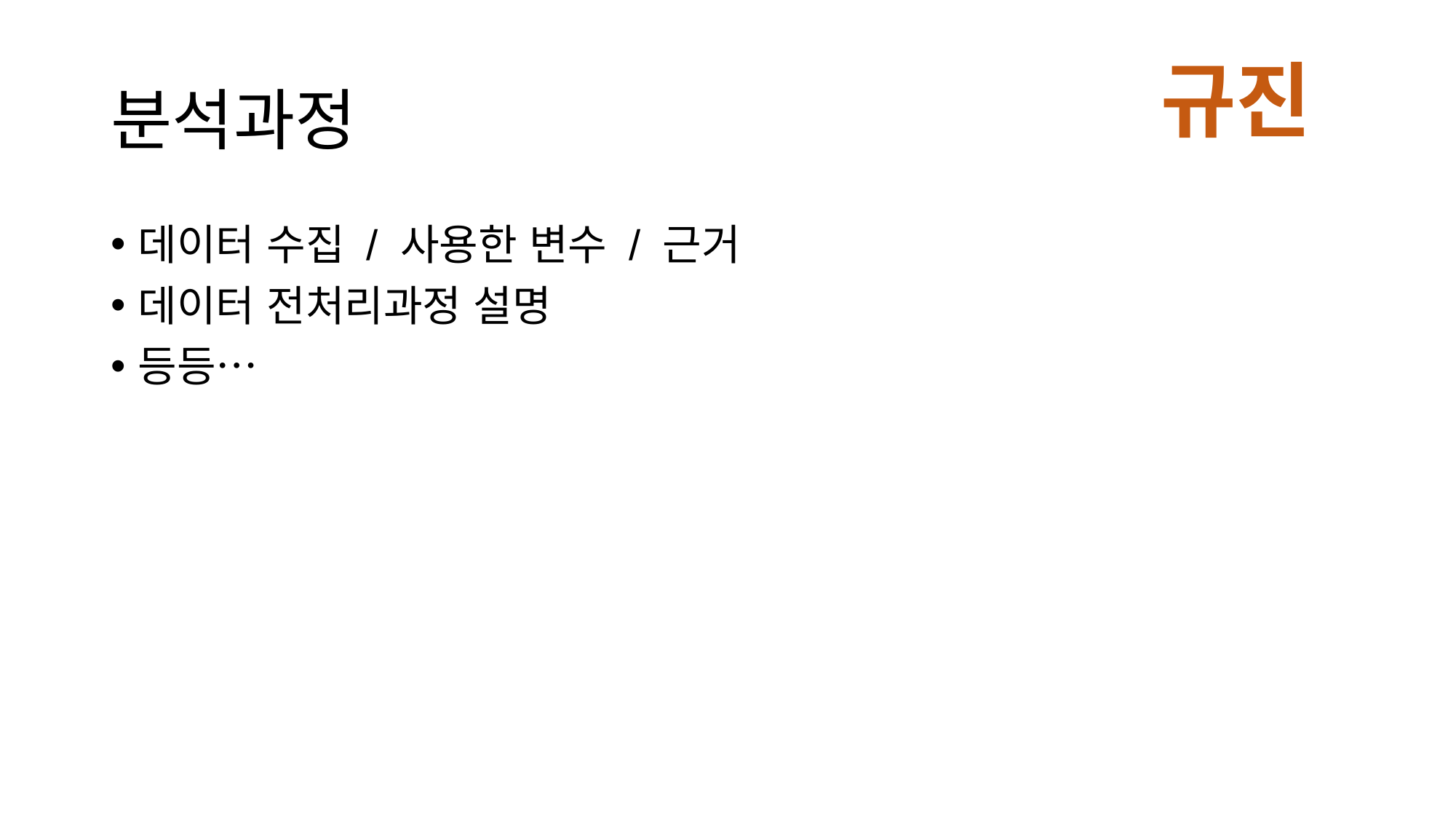

# 분석과정
규진
데이터 수집 / 사용한 변수 / 근거
데이터 전처리과정 설명
등등…